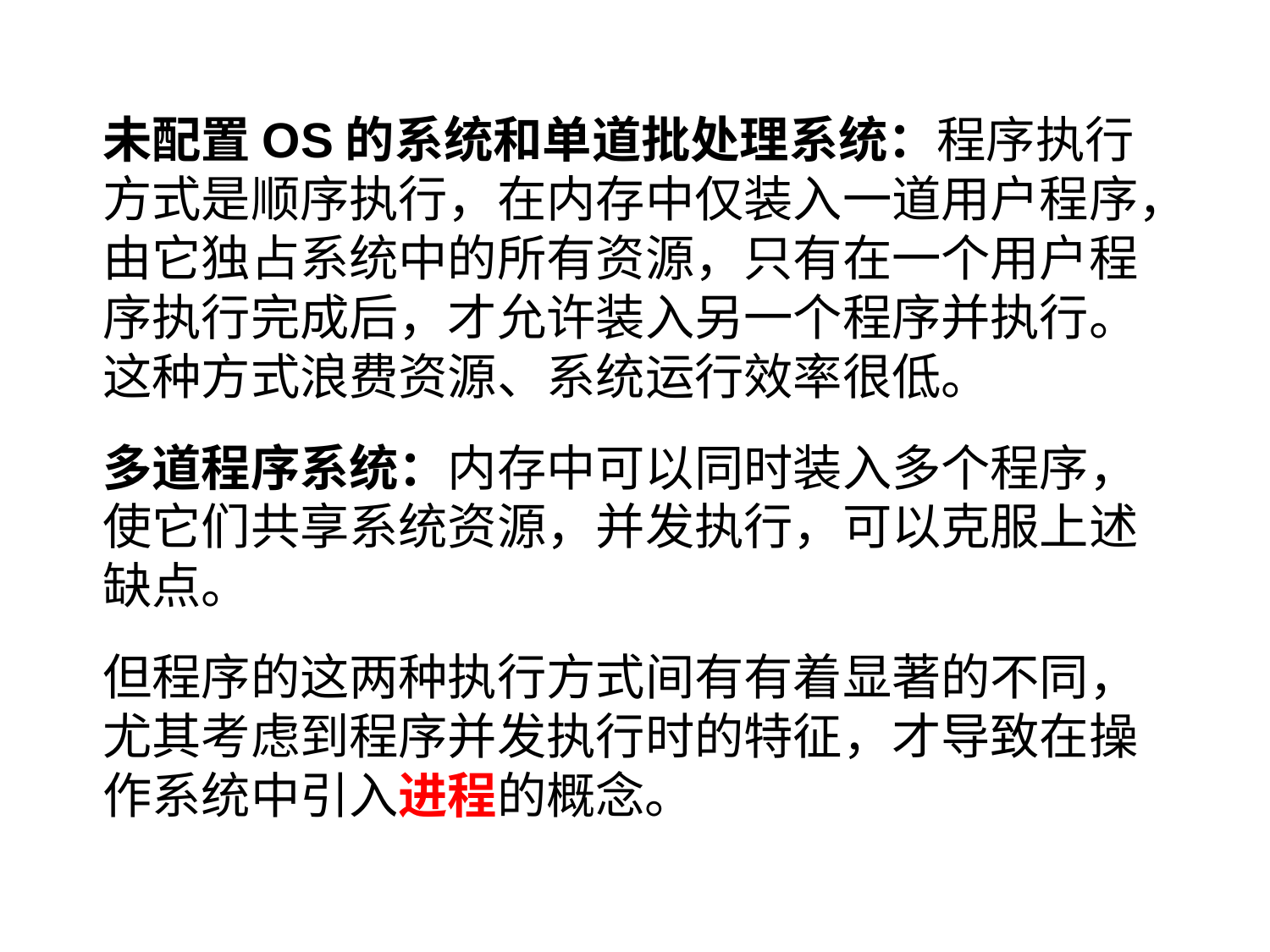

未配置OS的系统和单道批处理系统：程序执行方式是顺序执行，在内存中仅装入一道用户程序，由它独占系统中的所有资源，只有在一个用户程序执行完成后，才允许装入另一个程序并执行。这种方式浪费资源、系统运行效率很低。
多道程序系统：内存中可以同时装入多个程序，使它们共享系统资源，并发执行，可以克服上述缺点。
但程序的这两种执行方式间有有着显著的不同，尤其考虑到程序并发执行时的特征，才导致在操作系统中引入进程的概念。